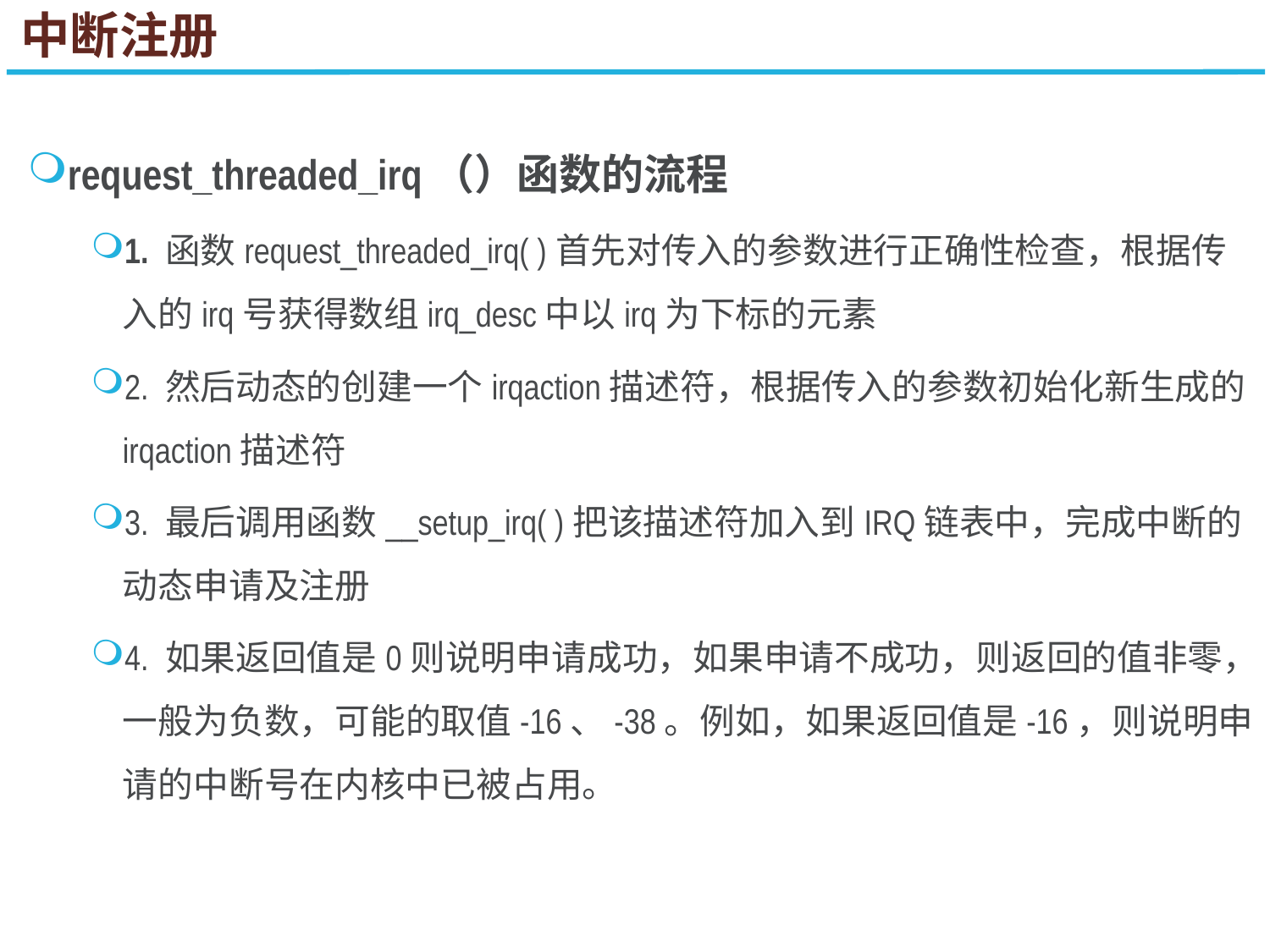

中断注册
request_threaded_irq（）函数的流程
1. 函数request_threaded_irq( )首先对传入的参数进行正确性检查，根据传入的irq号获得数组irq_desc中以irq为下标的元素
2. 然后动态的创建一个irqaction描述符，根据传入的参数初始化新生成的irqaction描述符
3. 最后调用函数__setup_irq( )把该描述符加入到IRQ链表中，完成中断的动态申请及注册
4. 如果返回值是0则说明申请成功，如果申请不成功，则返回的值非零，一般为负数，可能的取值-16、-38。例如，如果返回值是-16，则说明申请的中断号在内核中已被占用。